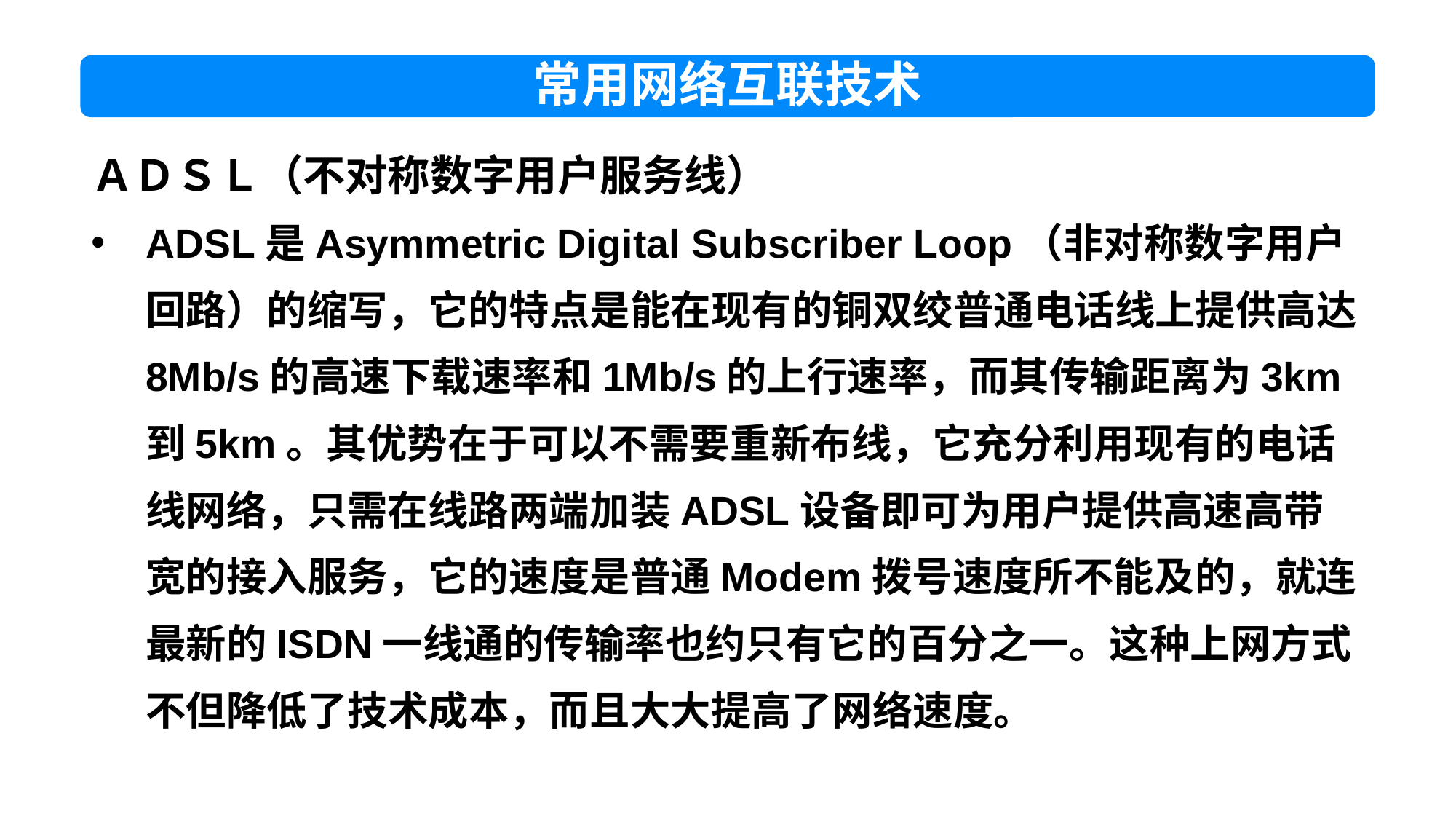

常用网络互联技术

ＡＤＳＬ（不对称数字用户服务线）
ADSL是Asymmetric Digital Subscriber Loop（非对称数字用户回路）的缩写，它的特点是能在现有的铜双绞普通电话线上提供高达8Mb/s的高速下载速率和1Mb/s的上行速率，而其传输距离为3km到5km。其优势在于可以不需要重新布线，它充分利用现有的电话线网络，只需在线路两端加装ADSL设备即可为用户提供高速高带宽的接入服务，它的速度是普通Modem拨号速度所不能及的，就连最新的ISDN一线通的传输率也约只有它的百分之一。这种上网方式不但降低了技术成本，而且大大提高了网络速度。